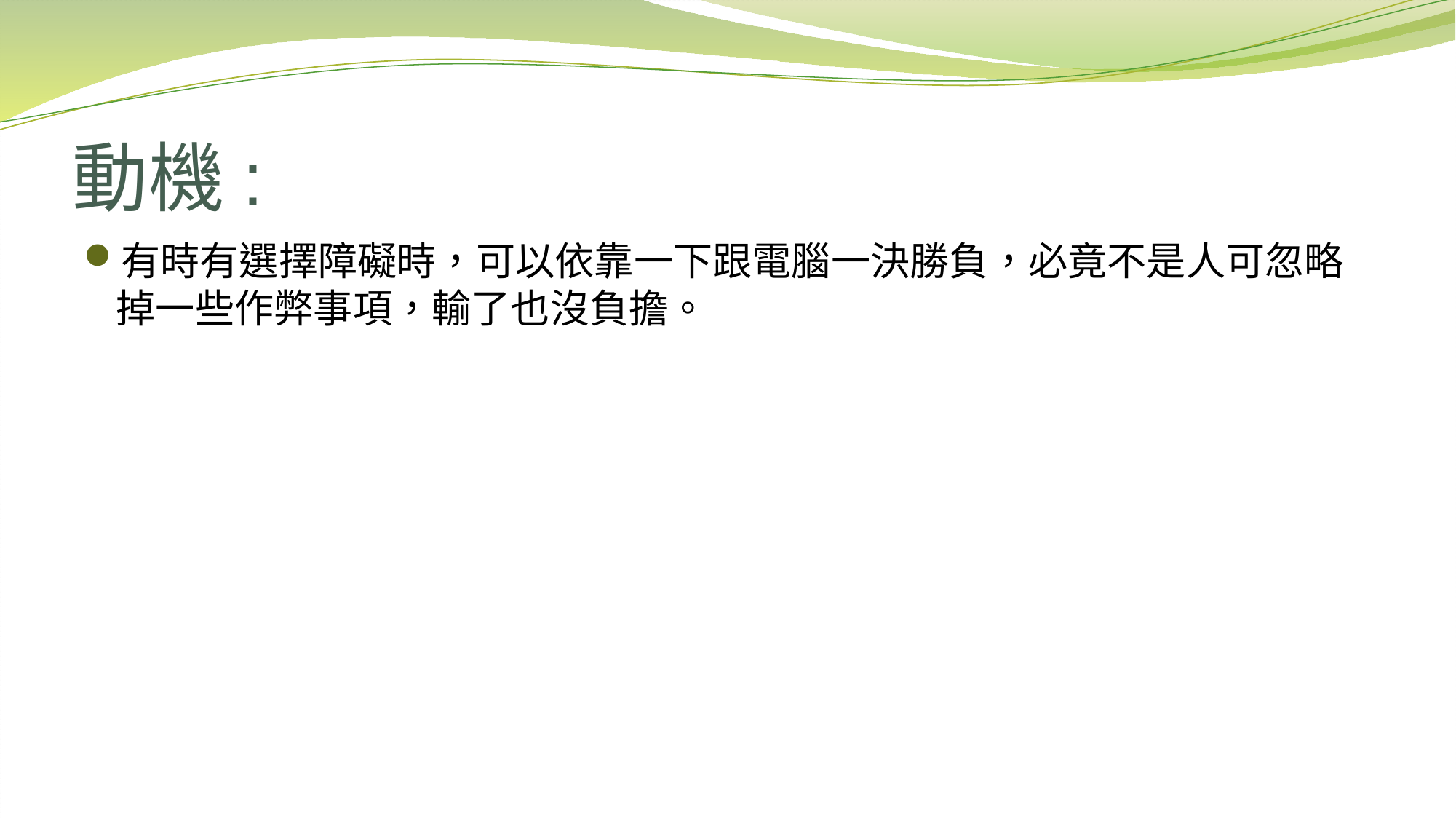

# 動機:
有時有選擇障礙時，可以依靠一下跟電腦一決勝負，必竟不是人可忽略掉一些作弊事項，輸了也沒負擔。